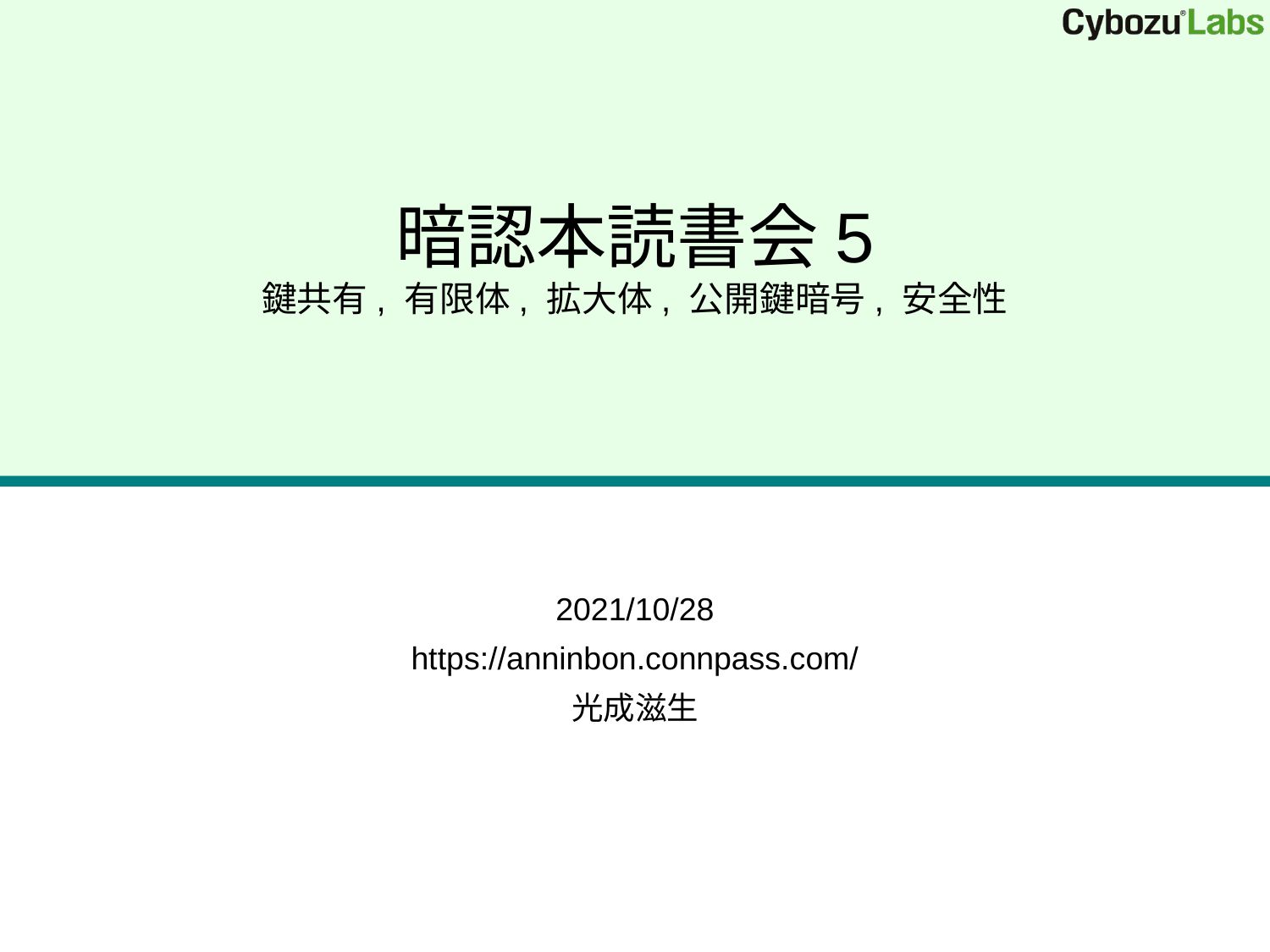

# 暗認本読書会5 鍵共有, 有限体, 拡大体, 公開鍵暗号, 安全性
2021/10/28
https://anninbon.connpass.com/
光成滋生